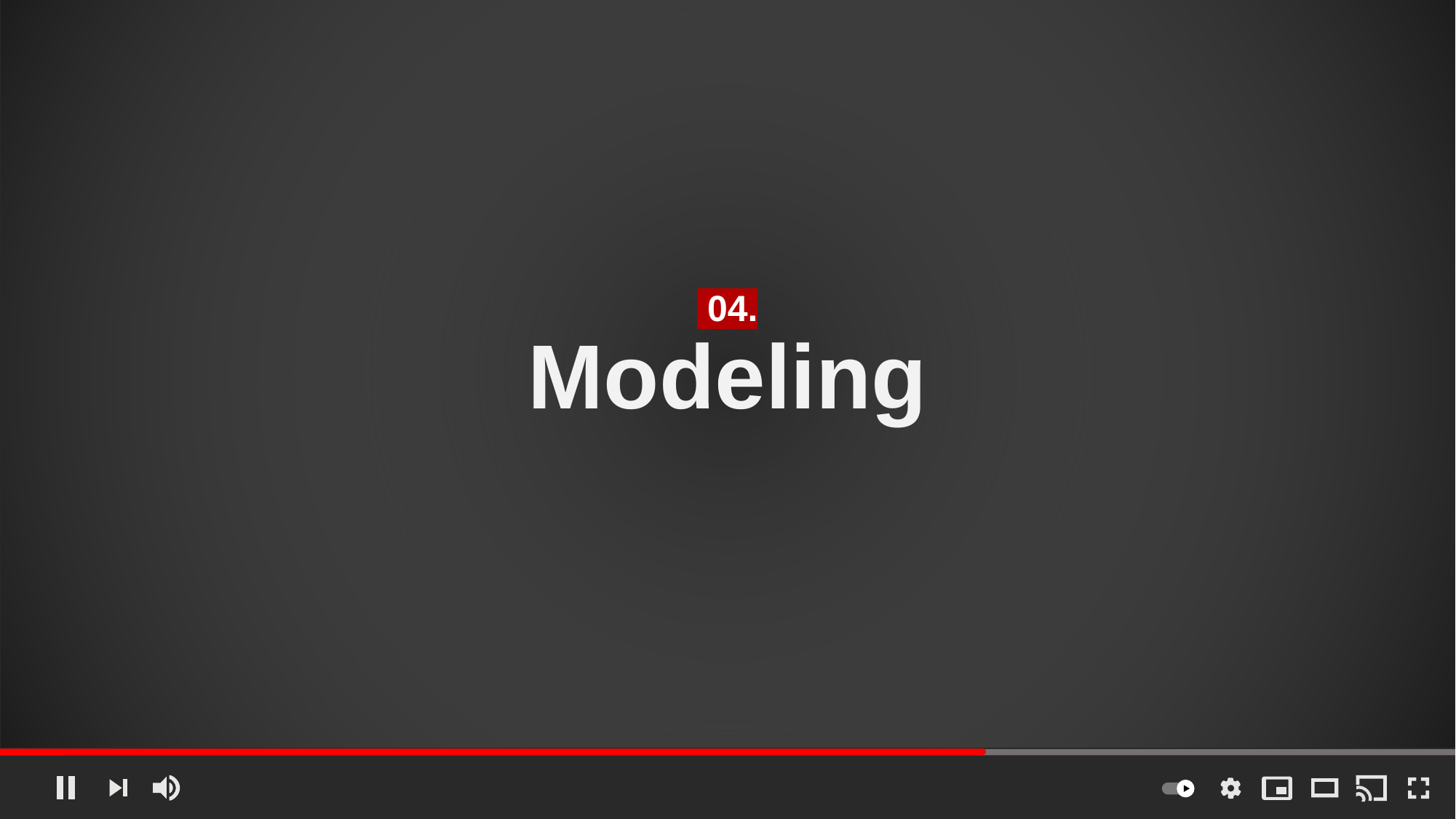

KU독 & 좋아요
2022-1 KUBIG Conference

 04.
Modeling